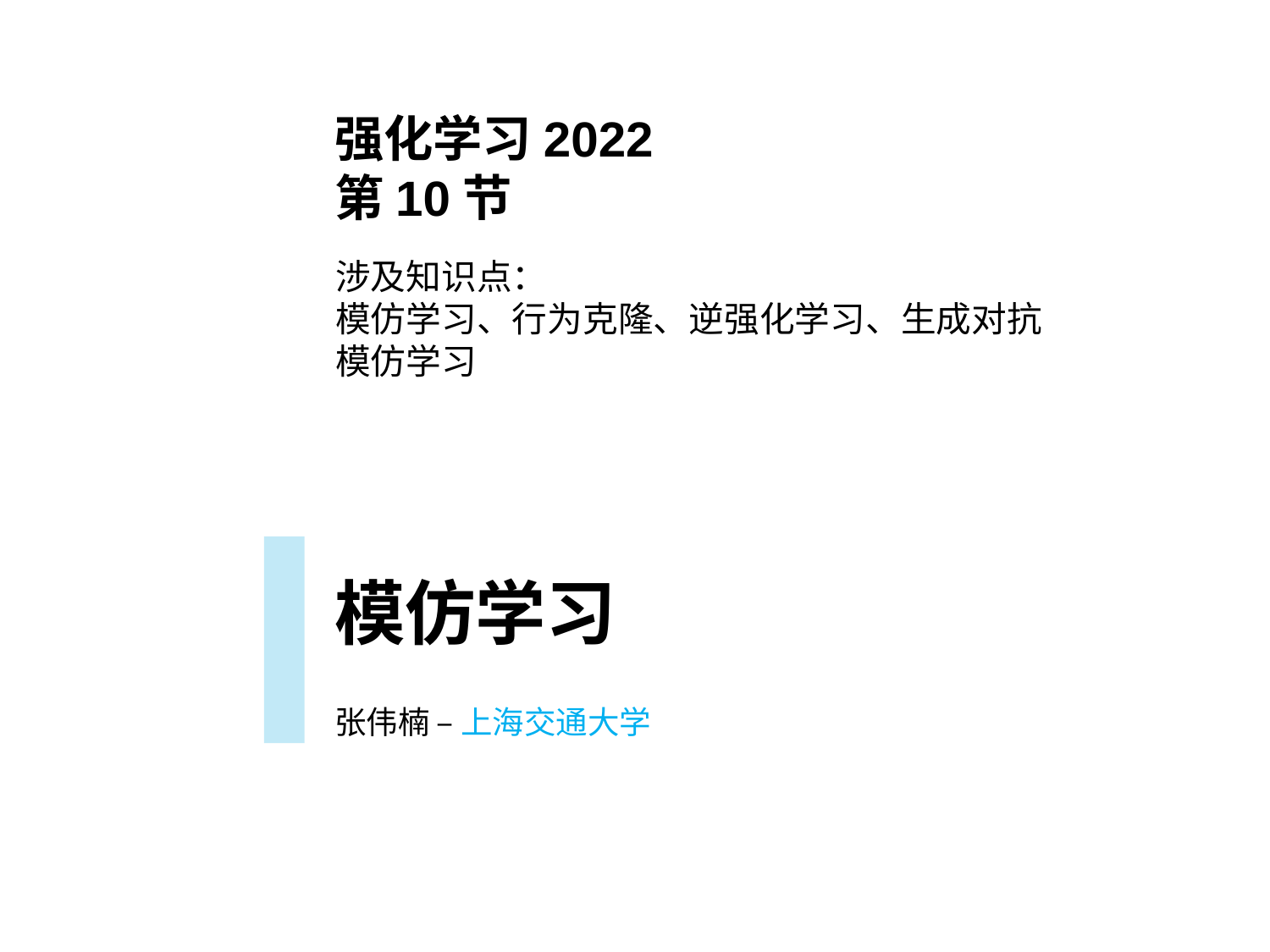

强化学习2022
第10节

涉及知识点：
模仿学习、行为克隆、逆强化学习、生成对抗模仿学习
模仿学习
张伟楠 – 上海交通大学